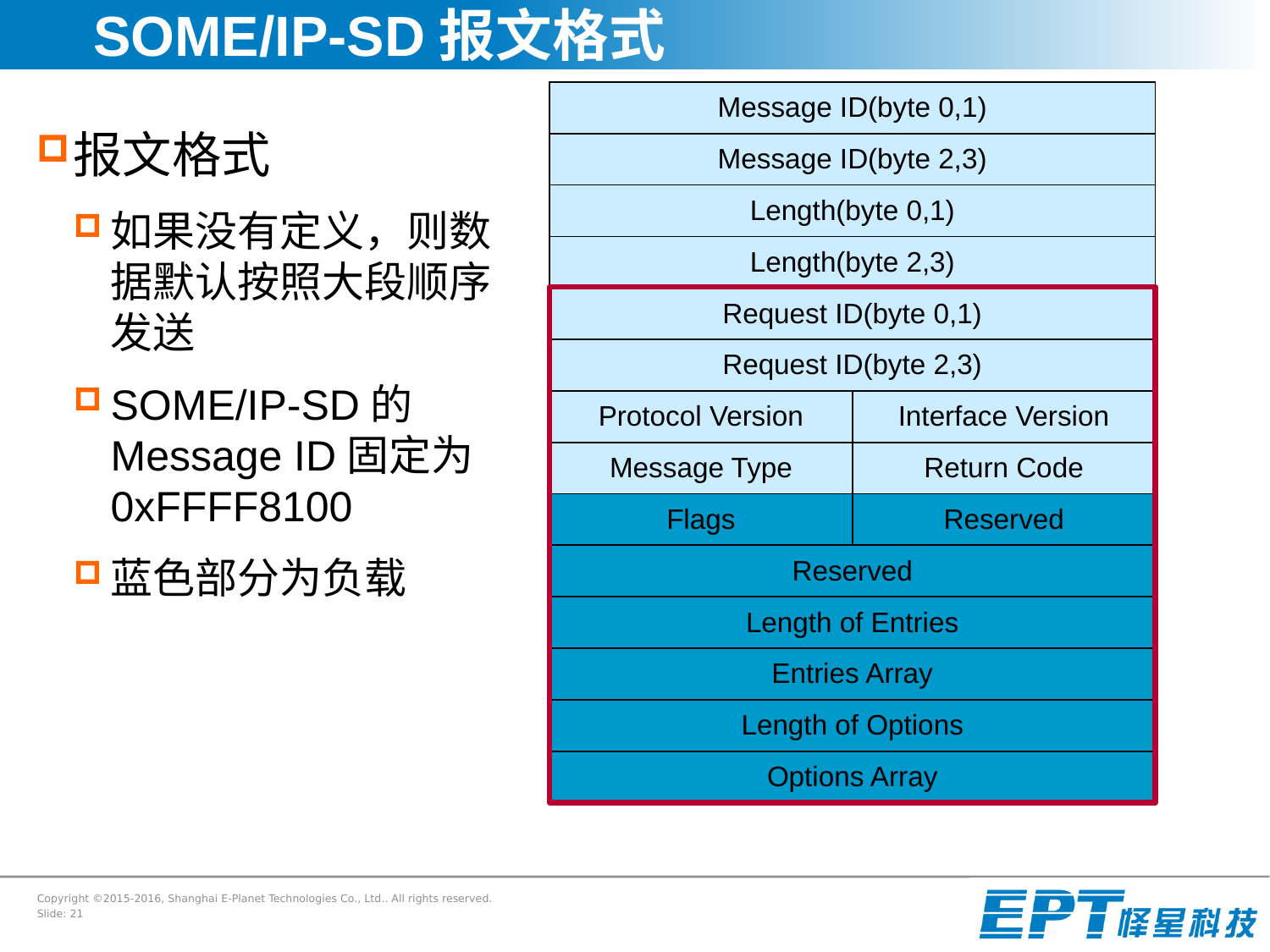

# SOME/IP-SD报文格式
| Message ID(byte 0,1) |  |
| --- | --- |
| Message ID(byte 2,3) |  |
| Length(byte 0,1) |  |
| Length(byte 2,3) |  |
| Request ID(byte 0,1) |  |
| Request ID(byte 2,3) |  |
| Protocol Version | Interface Version |
| Message Type | Return Code |
| Flags | Reserved |
| Reserved |  |
| Length of Entries |  |
| Entries Array |  |
| Length of Options |  |
| Options Array |  |
报文格式
如果没有定义，则数据默认按照大段顺序发送
SOME/IP-SD的Message ID固定为0xFFFF8100
蓝色部分为负载